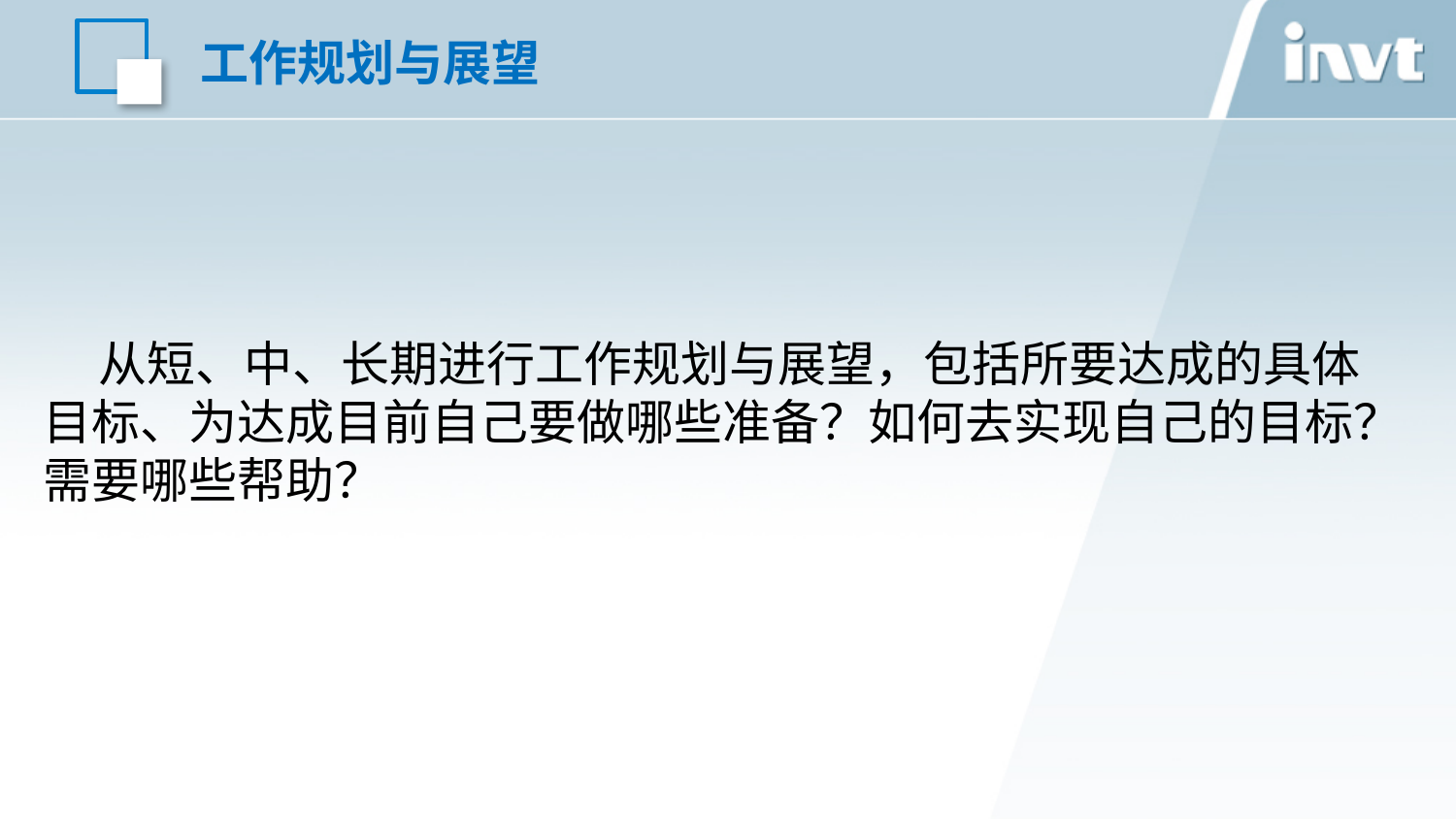

工作规划与展望

    从短、中、长期进行工作规划与展望，包括所要达成的具体目标、为达成目前自己要做哪些准备？如何去实现自己的目标？需要哪些帮助？